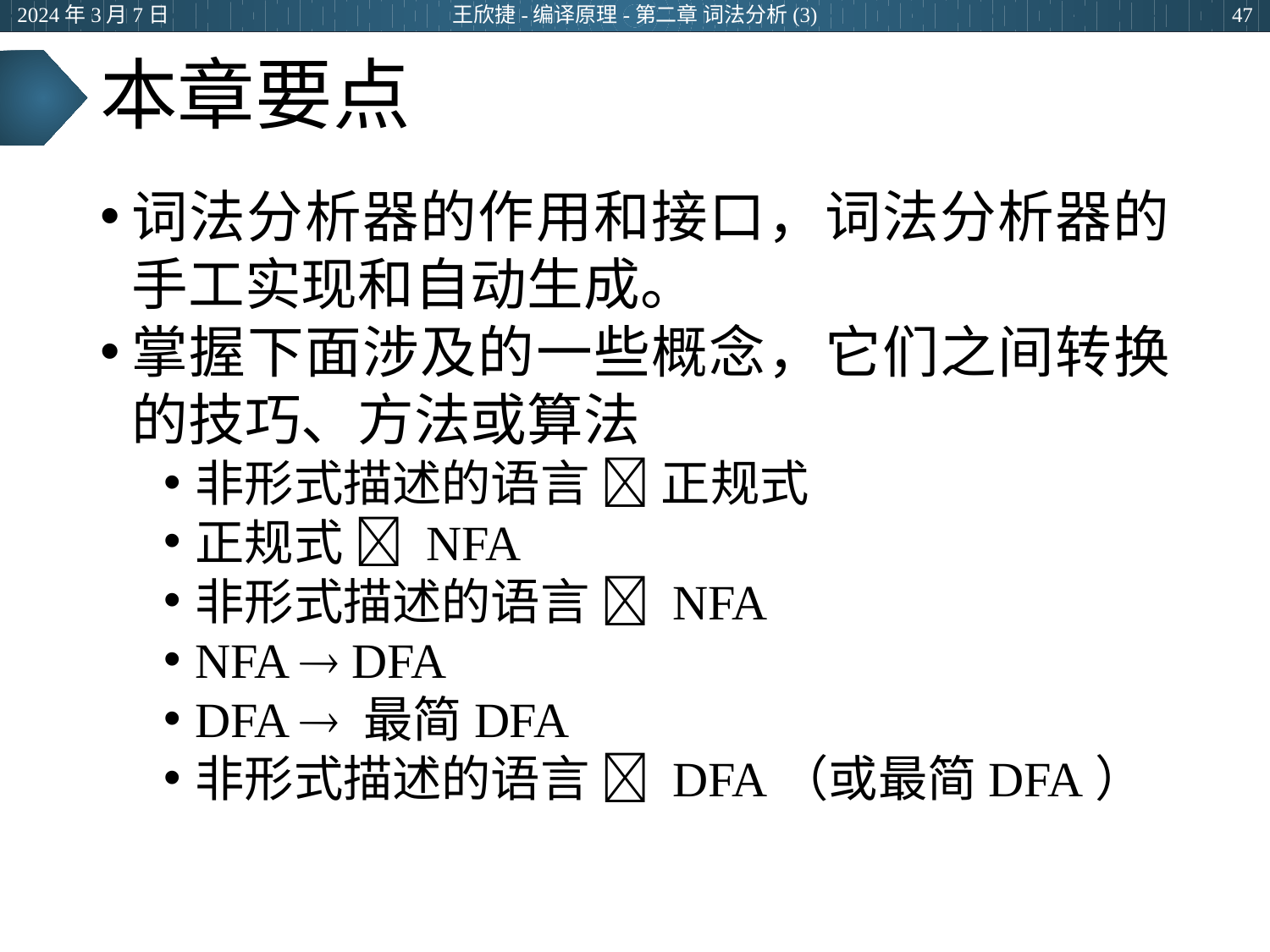

2024年3月7日
王欣捷-编译原理-第二章 词法分析(3)
47
# 本章要点
词法分析器的作用和接口，词法分析器的手工实现和自动生成。
掌握下面涉及的一些概念，它们之间转换的技巧、方法或算法
非形式描述的语言 ↔ 正规式
正规式 → NFA
非形式描述的语言 ↔ NFA
NFA → DFA
DFA → 最简DFA
非形式描述的语言 ↔ DFA（或最简DFA）